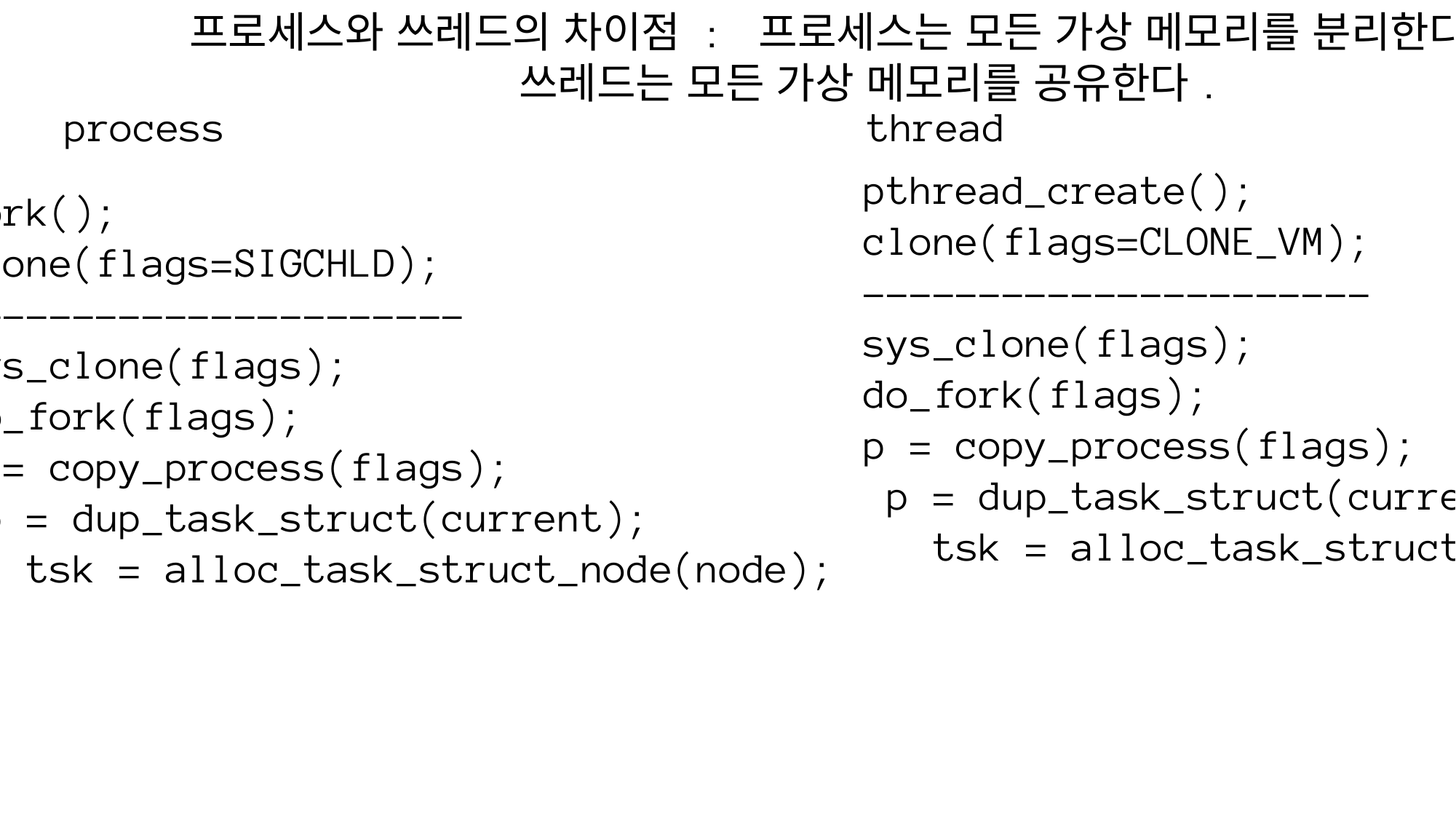

프로세스와 쓰레드의 차이점 : 프로세스는 모든 가상 메모리를 분리한다.
                           쓰레드는 모든 가상 메모리를 공유한다.
process
thread
pthread_create();
clone(flags=CLONE_VM);
----------------------
sys_clone(flags);
do_fork(flags);
p = copy_process(flags);
 p = dup_task_struct(current);
   tsk = alloc_task_struct_node(node);

fork();
clone(flags=SIGCHLD);
----------------------
sys_clone(flags);
do_fork(flags);
p = copy_process(flags);
 p = dup_task_struct(current);
   tsk = alloc_task_struct_node(node);